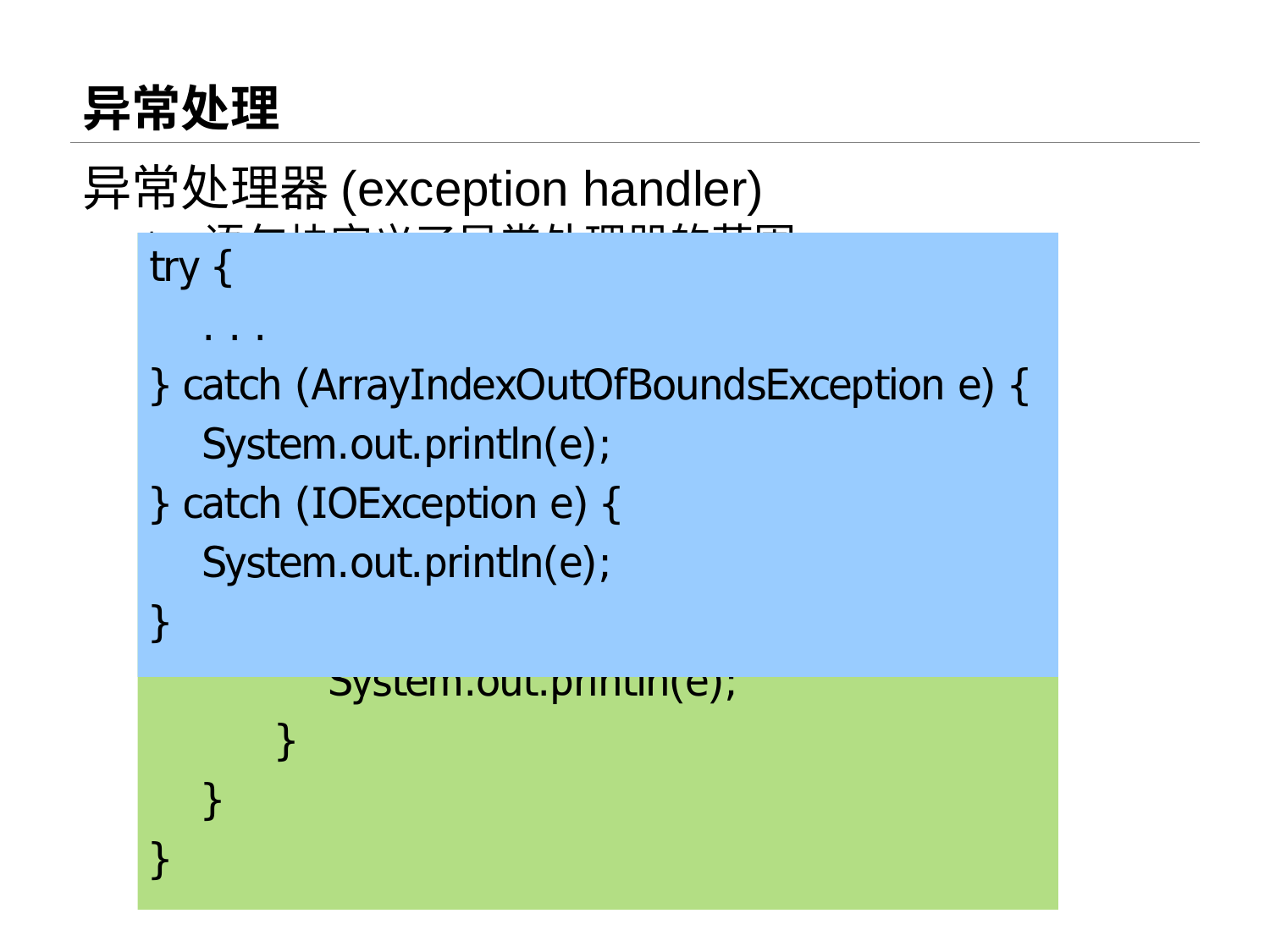

# 异常处理
异常处理器(exception handler)
try语句块定义了异常处理器的范围
catch语句块捕捉try语句块抛出的异常
try {
  // Code that might generate exceptions
} catch(Type1 id1) {
  // Handle exceptions of Type1
} catch(Type2 id2) {
  // Handle exceptions of Type2
} catch(Type3 id3) {
  // Handle exceptions of Type3
}
// etc ...
import java.io.IOException;
class Test {
    public static void main(String args[]) {
    	try {
    	    char c = (char)System.in.read();
    	    System.out.println(c);
    	} catch (IOException e) {
	          System.out.println(e);
	      }
    }
}
try {
    . . .
} catch (ArrayIndexOutOfBoundsException e) {
    System.out.println(e);
} catch (IOException e) {
    System.out.println(e);
}
34